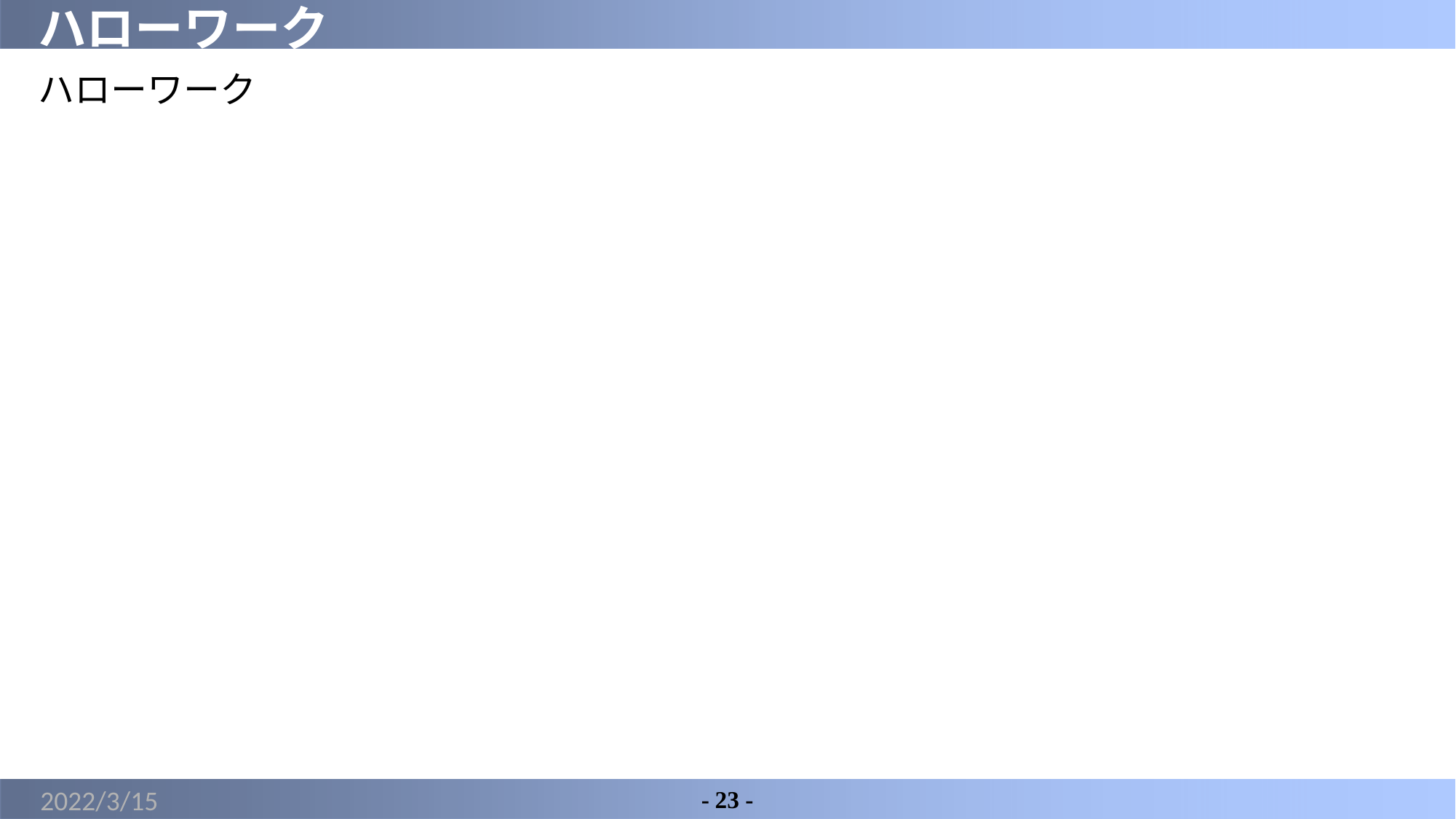

# ハローワーク
ハローワーク
2022/3/15
- 23 -